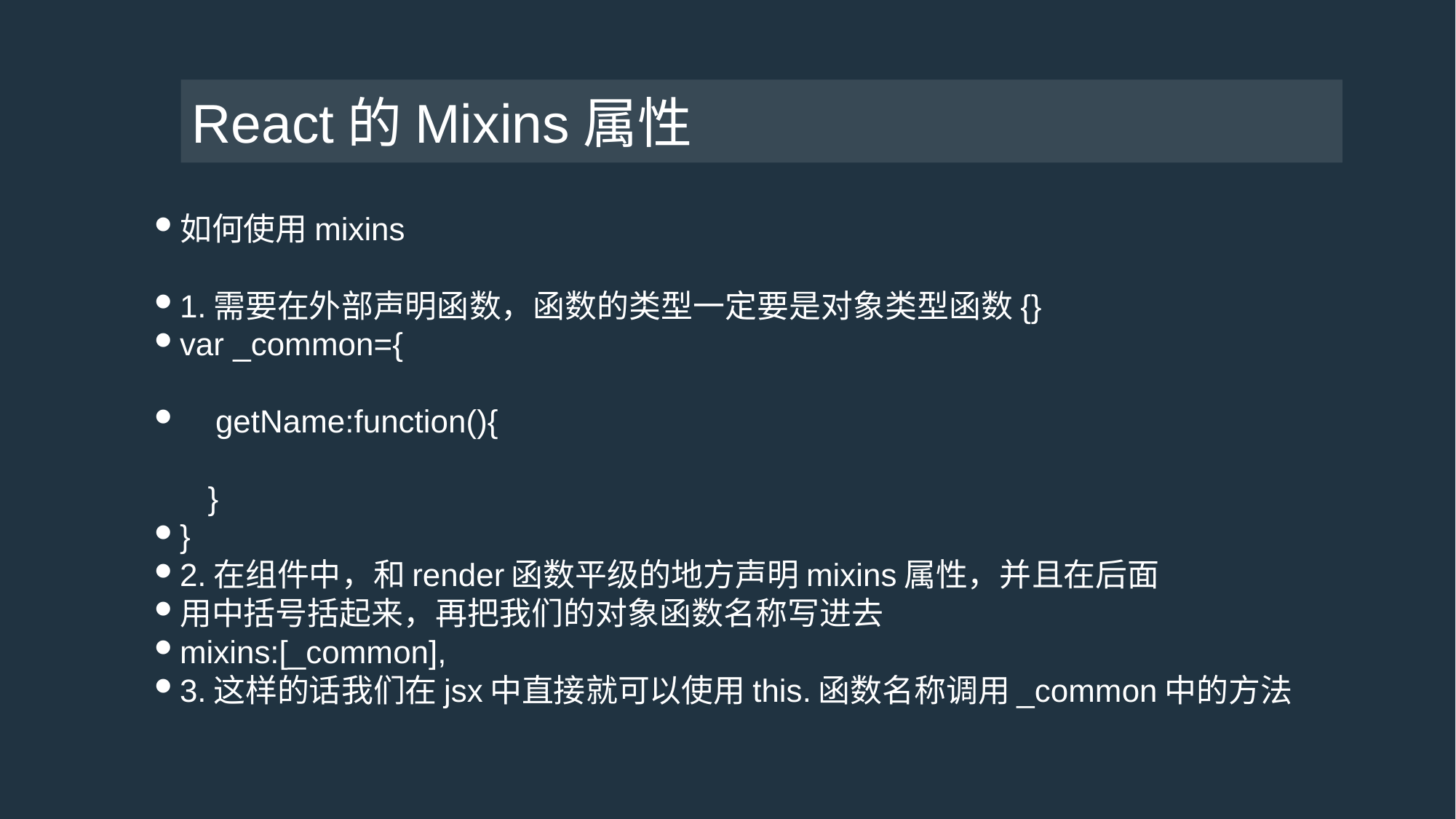

# React的Mixins属性
如何使用mixins

1.需要在外部声明函数，函数的类型一定要是对象类型函数{}
var _common={

    getName:function(){

      }
}
2.在组件中，和render函数平级的地方声明mixins属性，并且在后面
用中括号括起来，再把我们的对象函数名称写进去
mixins:[_common],
3.这样的话我们在jsx中直接就可以使用this.函数名称调用_common中的方法